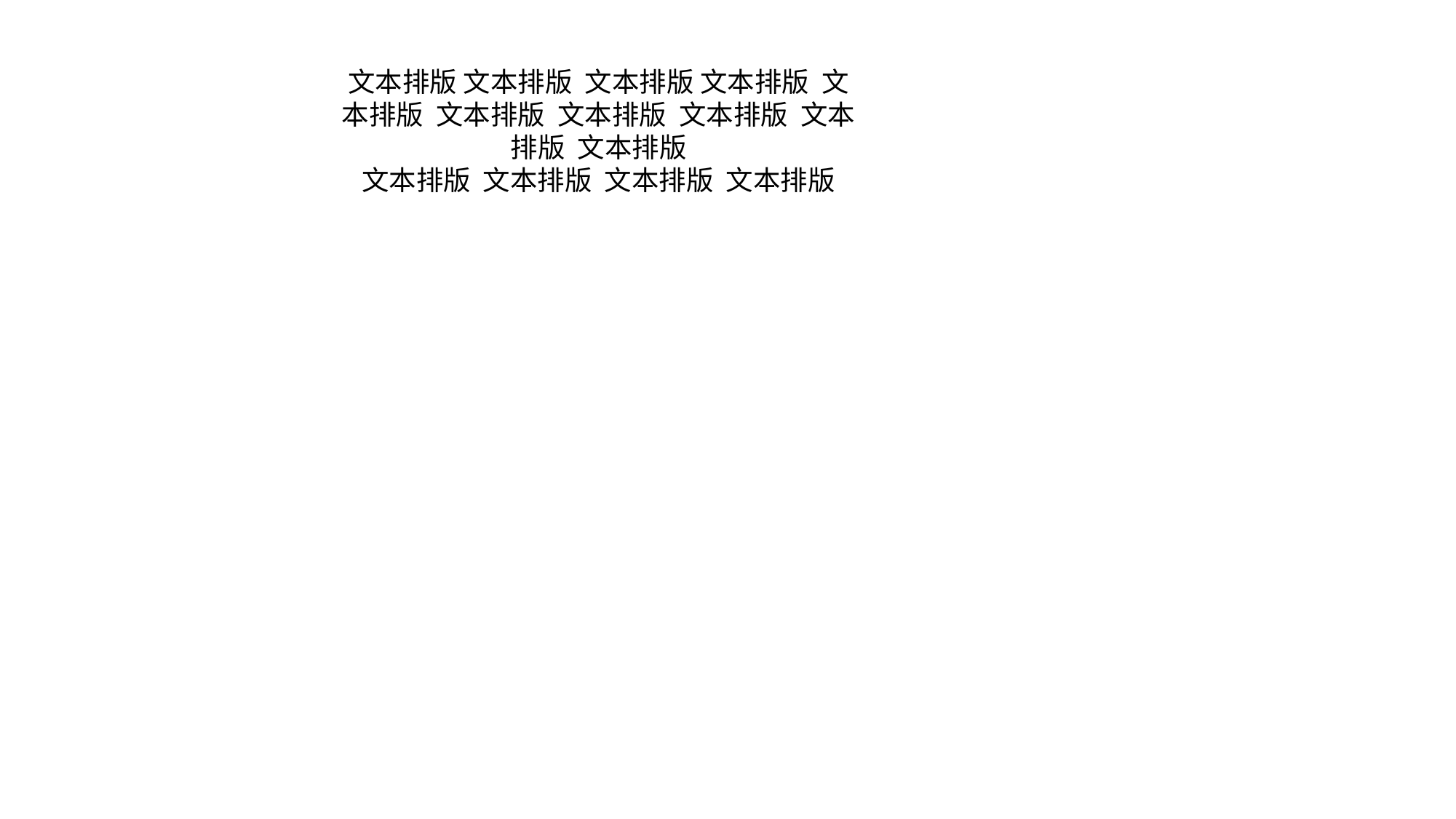

文本排版 文本排版  文本排版 文本排版  文本排版  文本排版  文本排版  文本排版  文本排版  文本排版
文本排版  文本排版  文本排版  文本排版